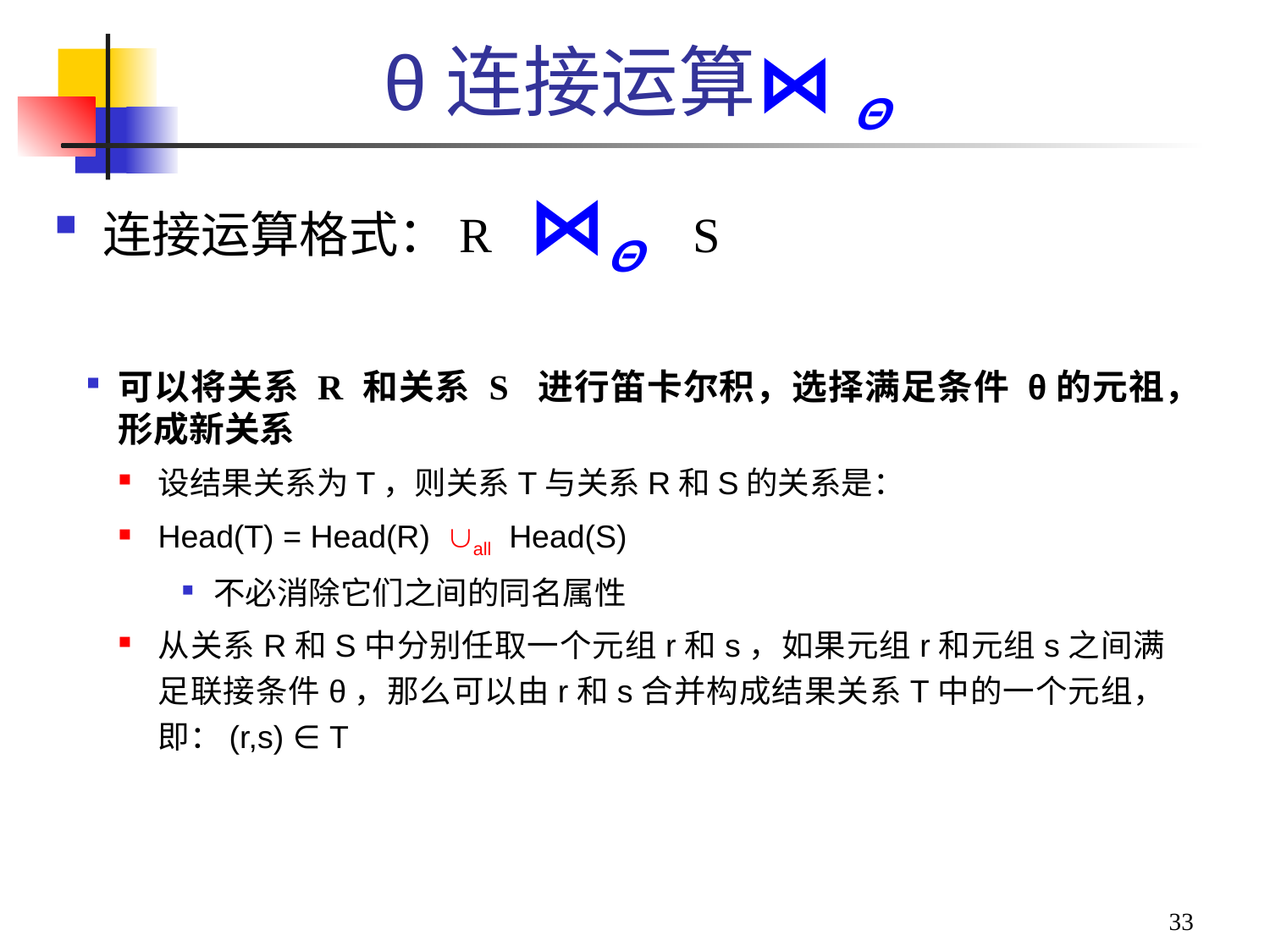

# θ连接运算⋈θ
连接运算格式：R   ⋈θ    S

可以将关系 R 和关系 S  进行笛卡尔积，选择满足条件 θ的元祖，形成新关系
设结果关系为T，则关系T与关系R和S的关系是：
Head(T) = Head(R)  ∪all  Head(S)
不必消除它们之间的同名属性
从关系R和S中分别任取一个元组r和s，如果元组r和元组s之间满足联接条件θ，那么可以由r和s合并构成结果关系T中的一个元组，即：(r,s) ∈ T

33